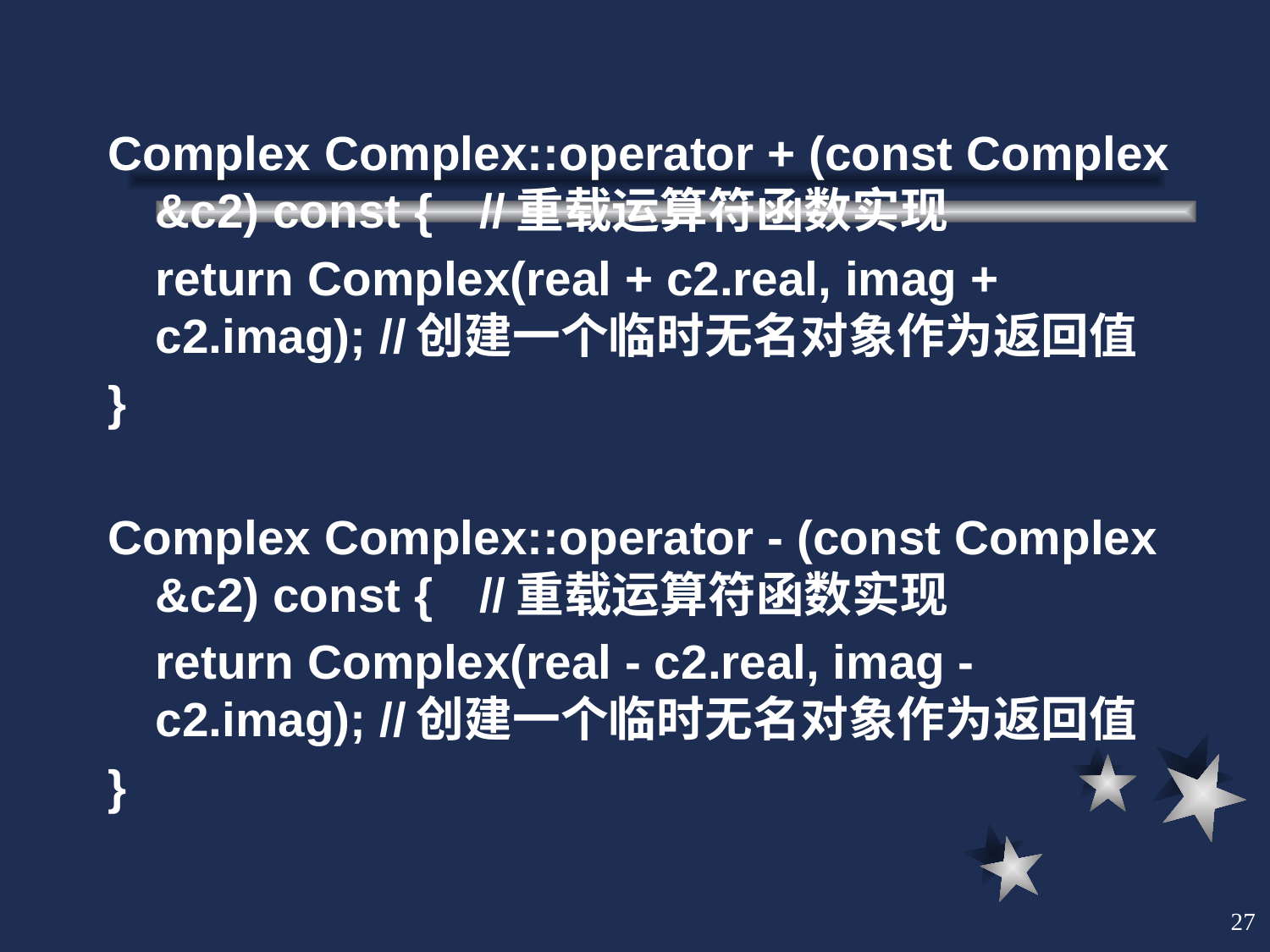

Complex Complex::operator + (const Complex &c2) const {	//重载运算符函数实现
	return Complex(real + c2.real, imag + c2.imag); //创建一个临时无名对象作为返回值
}

Complex Complex::operator - (const Complex &c2) const {	//重载运算符函数实现
	return Complex(real - c2.real, imag - c2.imag); //创建一个临时无名对象作为返回值
}
27